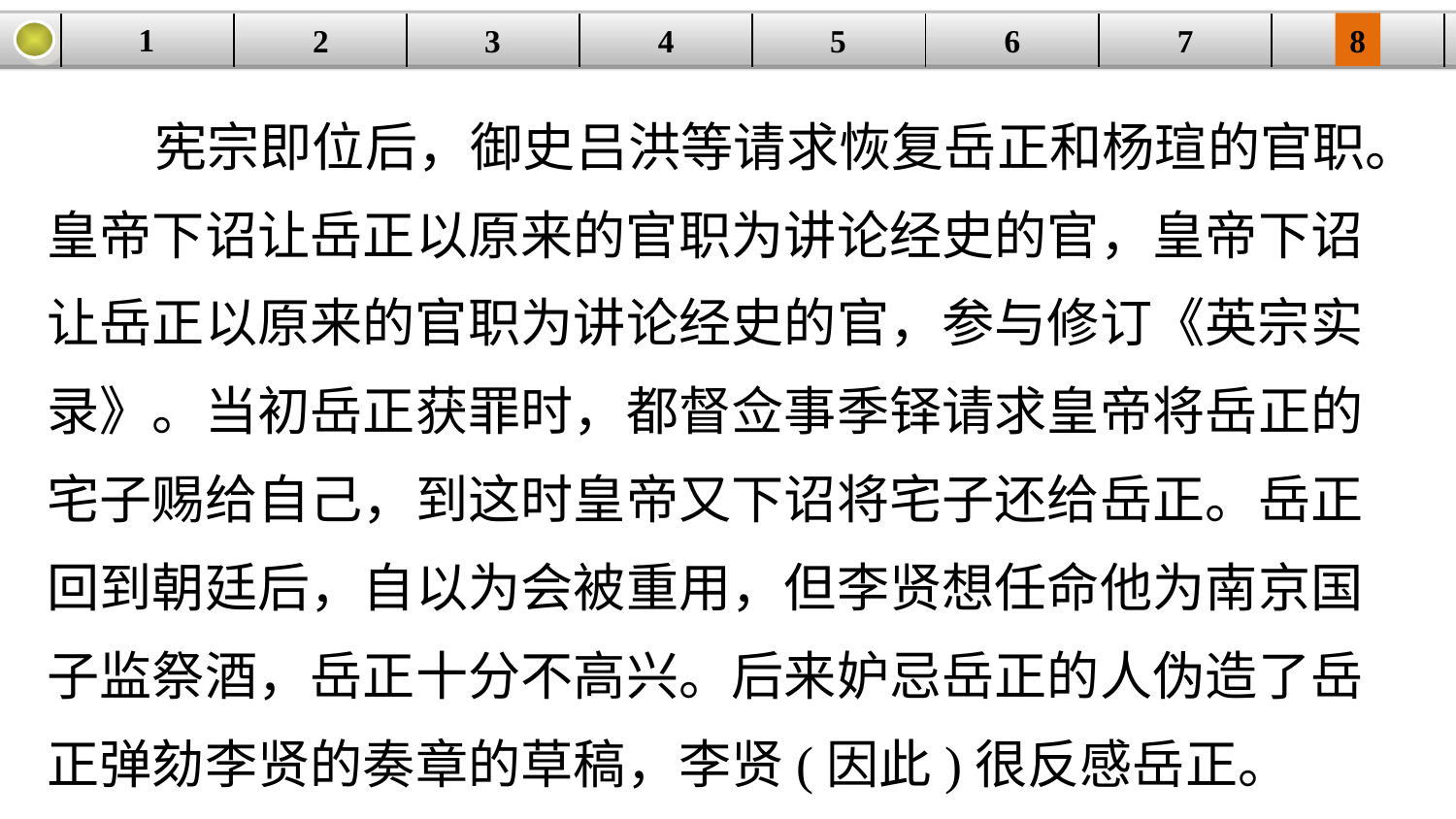

1
3
4
5
6
8
2
|  |  |  |  |  |  |  |  |
| --- | --- | --- | --- | --- | --- | --- | --- |
7

        宪宗即位后，御史吕洪等请求恢复岳正和杨瑄的官职。皇帝下诏让岳正以原来的官职为讲论经史的官，皇帝下诏让岳正以原来的官职为讲论经史的官，参与修订《英宗实录》。当初岳正获罪时，都督佥事季铎请求皇帝将岳正的宅子赐给自己，到这时皇帝又下诏将宅子还给岳正。岳正回到朝廷后，自以为会被重用，但李贤想任命他为南京国子监祭酒，岳正十分不高兴。后来妒忌岳正的人伪造了岳正弹劾李贤的奏章的草稿，李贤(因此)很反感岳正。